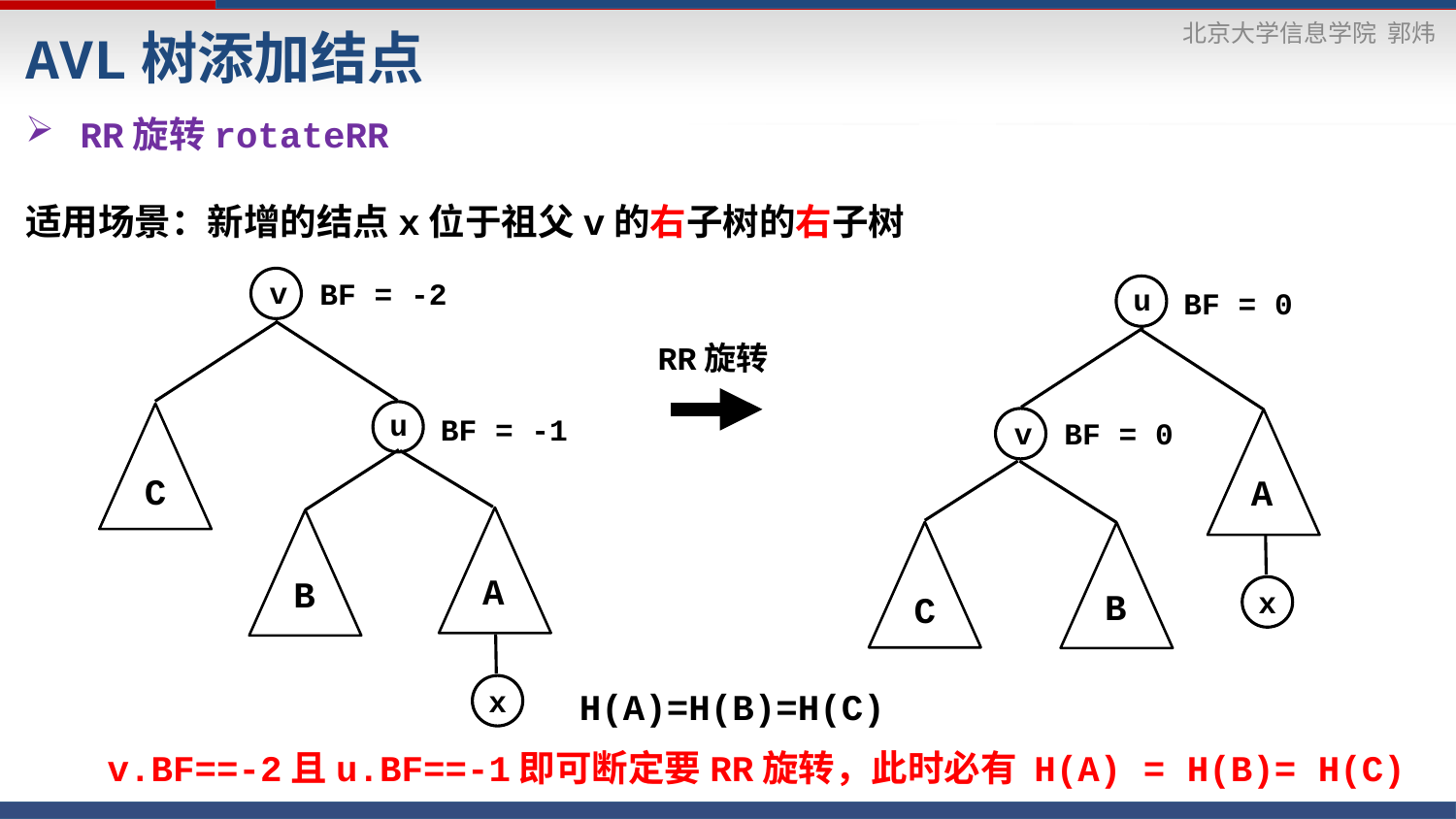

AVL树添加结点
RR旋转rotateRR

适用场景：新增的结点x位于祖父v的右子树的右子树
v
BF = -2

u

BF = 0
RR旋转
u

BF = -1

v
BF = 0

C
A

A
B

x
B
C

x
H(A)=H(B)=H(C)
v.BF==-2且u.BF==-1即可断定要RR旋转，此时必有 H(A) = H(B)= H(C)
35